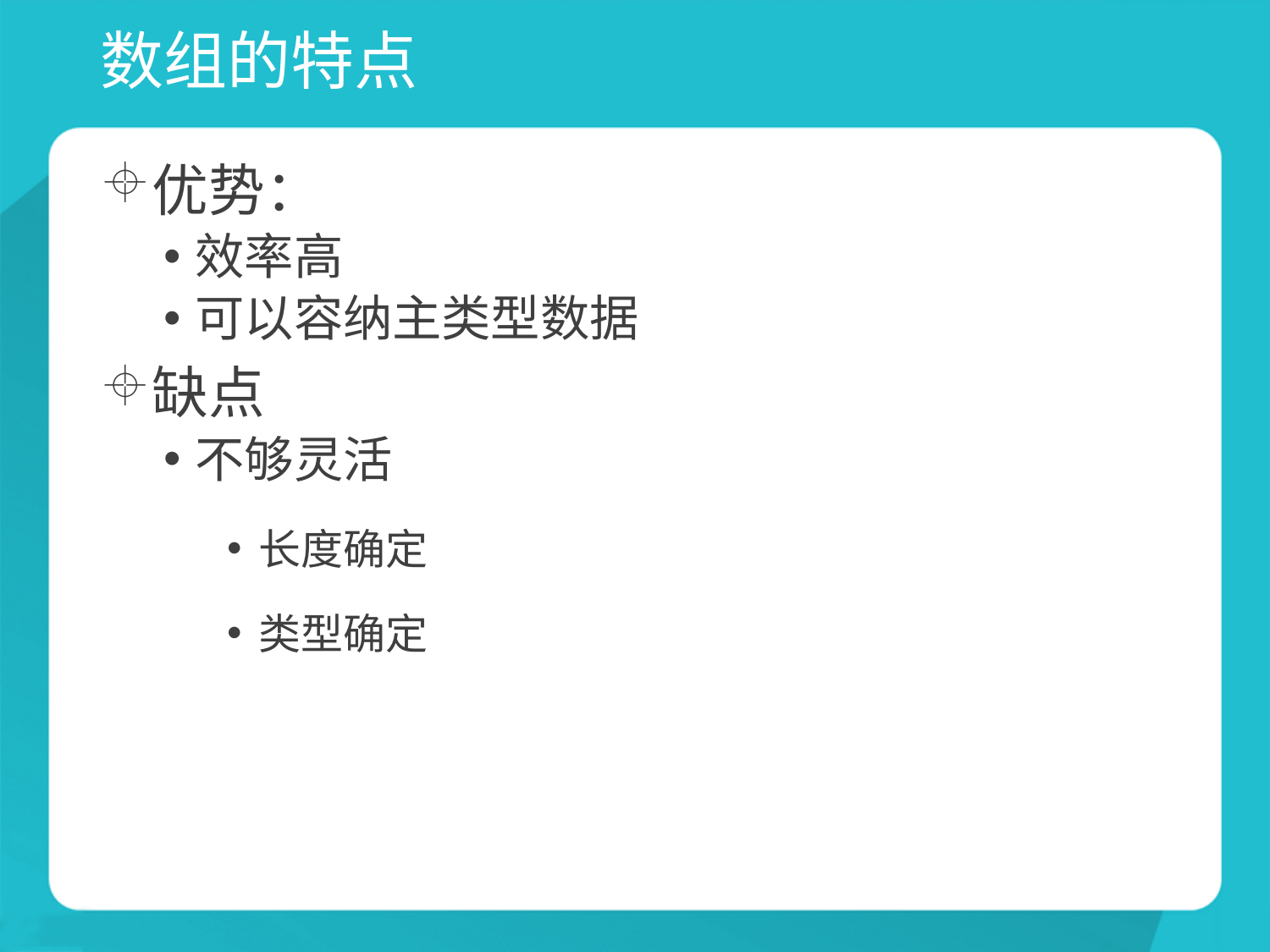

# 数组的特点
优势：
效率高
可以容纳主类型数据
缺点
不够灵活
长度确定
类型确定